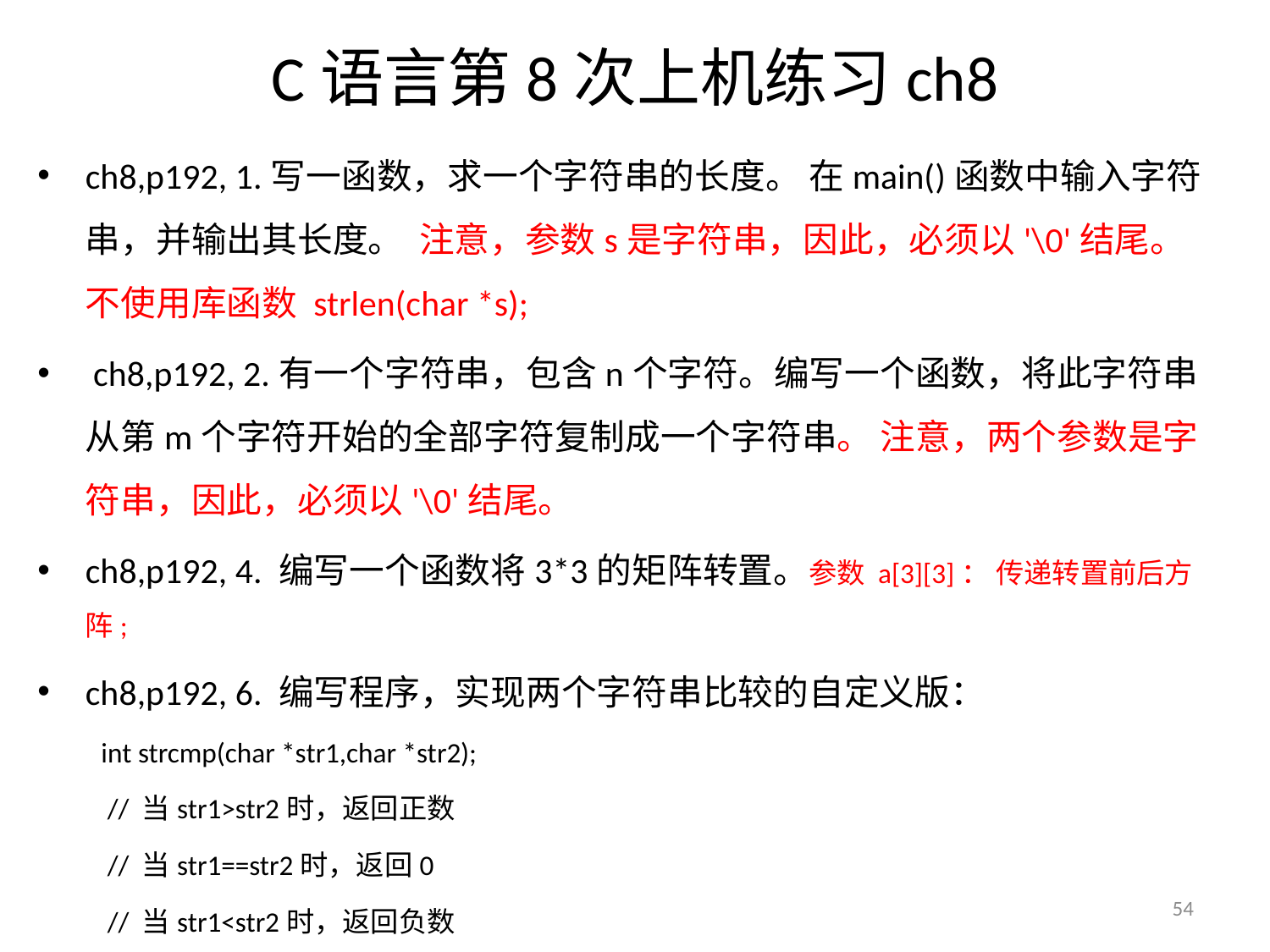

# C语言第8次上机练习ch8
ch8,p192, 1.写一函数，求一个字符串的长度。 在main()函数中输入字符串，并输出其长度。  注意，参数s是字符串，因此，必须以'\0'结尾。不使用库函数 strlen(char *s);
 ch8,p192, 2.有一个字符串，包含n个字符。编写一个函数，将此字符串从第m个字符开始的全部字符复制成一个字符串。 注意，两个参数是字符串，因此，必须以'\0'结尾。
ch8,p192, 4. 编写一个函数将3*3的矩阵转置。参数 a[3][3]： 传递转置前后方阵;
ch8,p192, 6. 编写程序，实现两个字符串比较的自定义版：
int strcmp(char *str1,char *str2);
 // 当str1>str2时，返回正数
 // 当str1==str2时，返回0
 // 当str1<str2时，返回负数
54